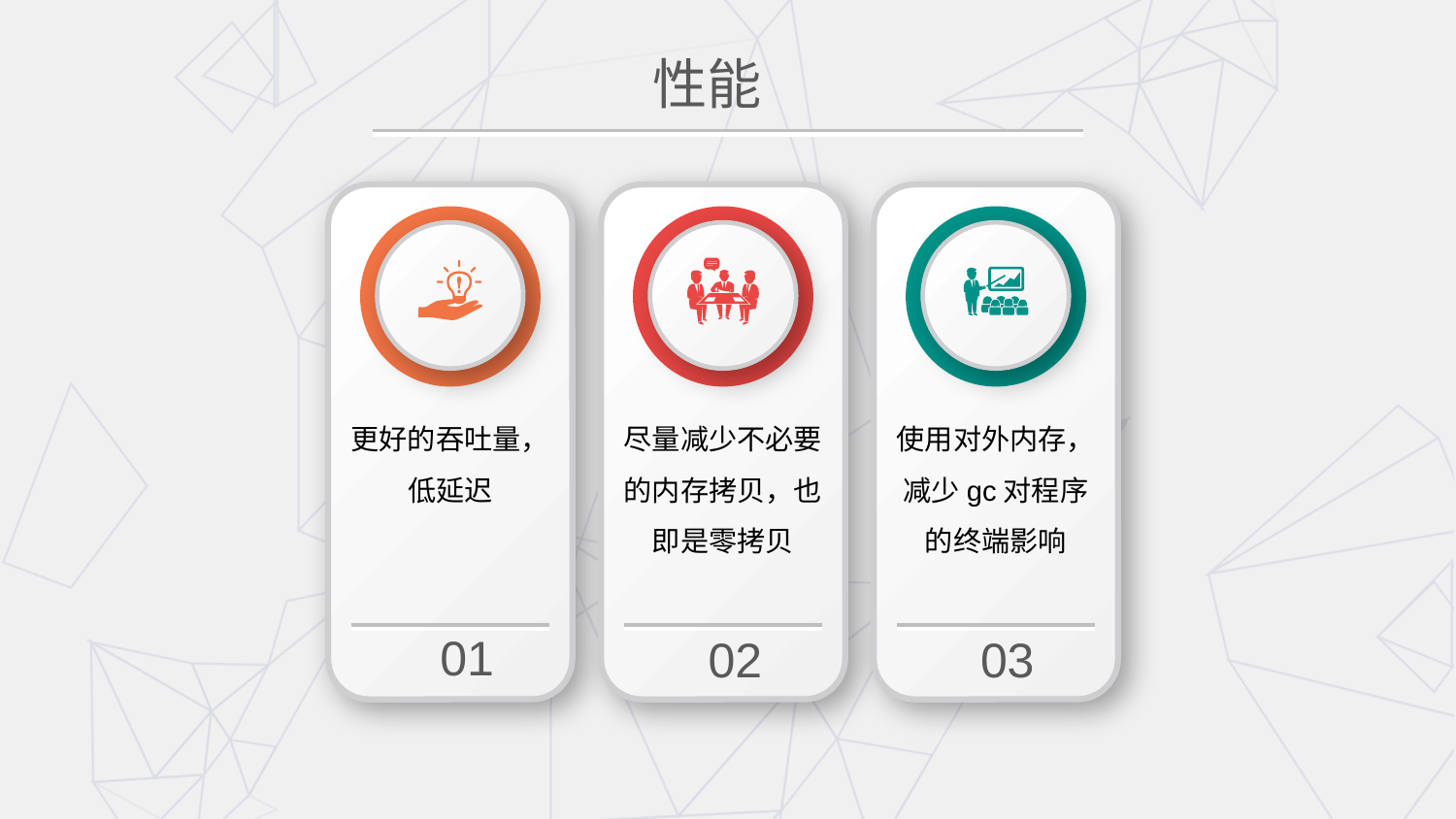

# 性能

更好的吞吐量，低延迟
01

尽量减少不必要的内存拷贝，也即是零拷贝
02

使用对外内存，减少gc对程序的终端影响
03